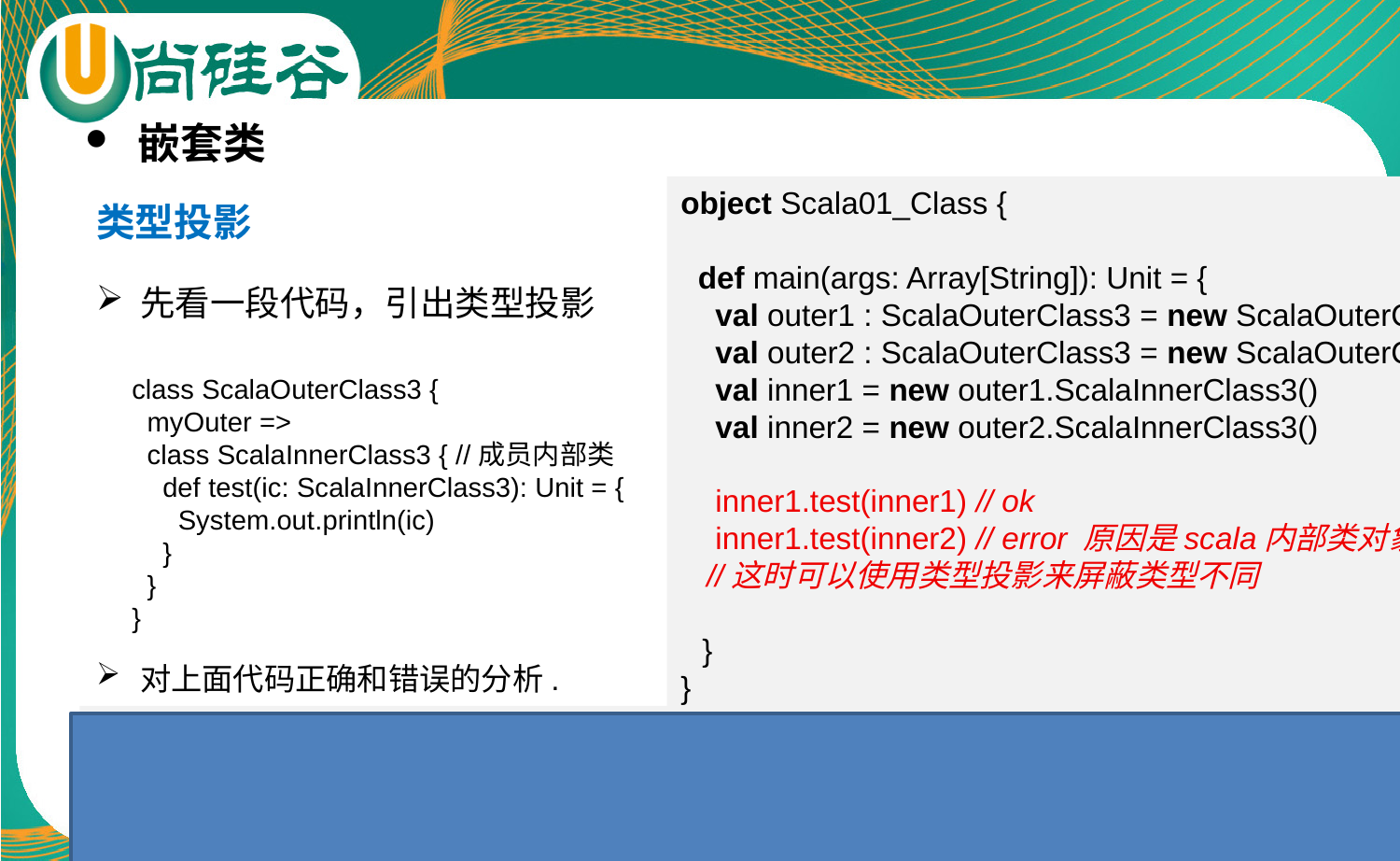

嵌套类
object Scala01_Class {
  def main(args: Array[String]): Unit = {
    val outer1 : ScalaOuterClass3 = new ScalaOuterClass3();
    val outer2 : ScalaOuterClass3 = new ScalaOuterClass3();
    val inner1 = new outer1.ScalaInnerClass3()
    val inner2 = new outer2.ScalaInnerClass3()
    inner1.test(inner1) // ok
    inner1.test(inner2) // error 原因是scala内部类对象和外部类对象相关.
   //这时可以使用类型投影来屏蔽类型不同
  }
}

类型投影

先看一段代码，引出类型投影

对上面代码正确和错误的分析.

class ScalaOuterClass3 {
  myOuter =>
  class ScalaInnerClass3 { //成员内部类
    def test(ic: ScalaInnerClass3): Unit = {
      System.out.println(ic)
    }
  }
}
//说明下面调用test 的 正确和错误的原因：
//1.Java中的内部类从属于外部类,因此在java中 inner.test(inner2) 就可以，因为是按类型来匹配的。
//2 Scala中内部类从属于外部类的对象，所以外部类的对象不一样，创建出来的内部类也不一样，无法互换使用
//3. 比如你使用ideal 看一下在inner1.test()的形参上，它提示的类型是 outer1.ScalaOuterClass, 而不是ScalaOuterClass
inner1.test(inner1) // ok
inner1.test(inner2) // 错误